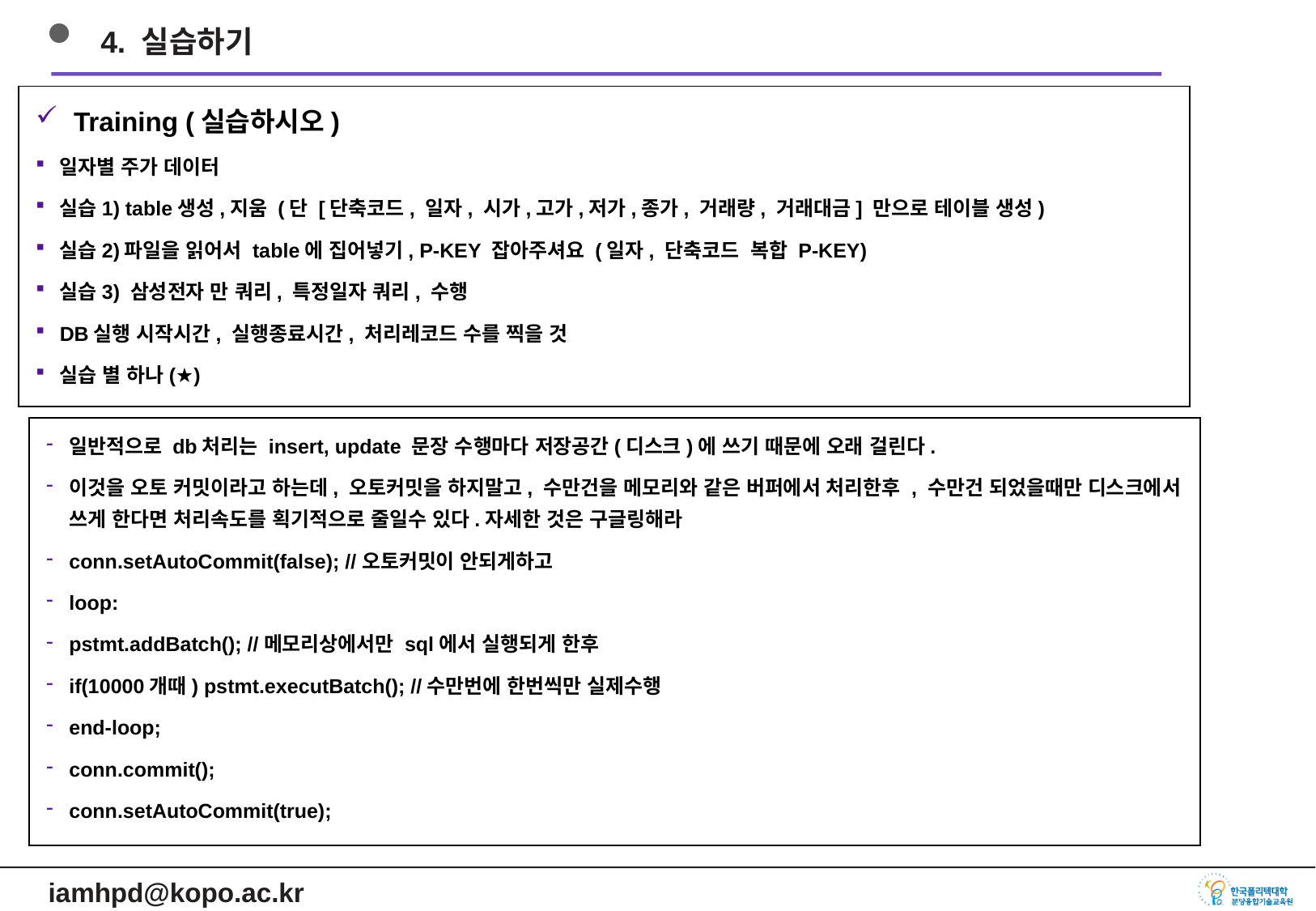

4. 실습하기
Training (실습하시오)
일자별 주가 데이터
실습1) table생성,지움 (단 [단축코드, 일자, 시가,고가,저가,종가, 거래량, 거래대금] 만으로 테이블 생성)
실습2)파일을 읽어서 table에 집어넣기, P-KEY 잡아주셔요 (일자, 단축코드  복합 P-KEY)
실습3) 삼성전자 만 쿼리, 특정일자 쿼리, 수행
DB실행 시작시간, 실행종료시간, 처리레코드 수를 찍을 것
실습 별 하나(★)
일반적으로 db처리는 insert, update 문장 수행마다 저장공간(디스크)에 쓰기 때문에 오래 걸린다.
이것을 오토 커밋이라고 하는데, 오토커밋을 하지말고, 수만건을 메모리와 같은 버퍼에서 처리한후 , 수만건 되었을때만 디스크에서 쓰게 한다면 처리속도를 획기적으로 줄일수 있다.자세한 것은 구글링해라
conn.setAutoCommit(false); //오토커밋이 안되게하고
loop:
pstmt.addBatch(); //메모리상에서만 sql에서 실행되게 한후
if(10000개때) pstmt.executBatch(); //수만번에 한번씩만 실제수행
end-loop;
conn.commit();
conn.setAutoCommit(true);